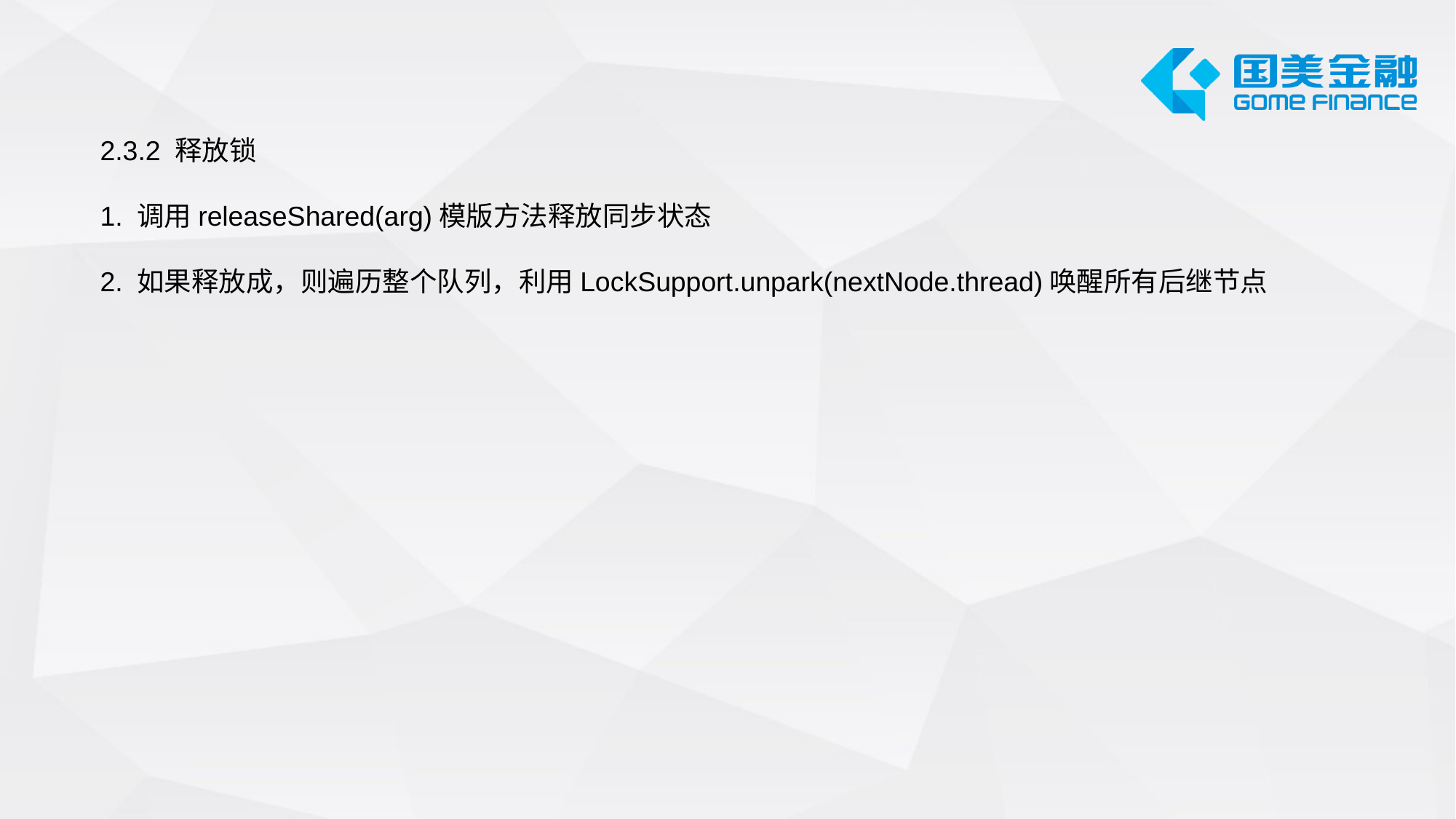

2.3.2 释放锁

1. 调用releaseShared(arg)模版方法释放同步状态

2. 如果释放成，则遍历整个队列，利用LockSupport.unpark(nextNode.thread)唤醒所有后继节点